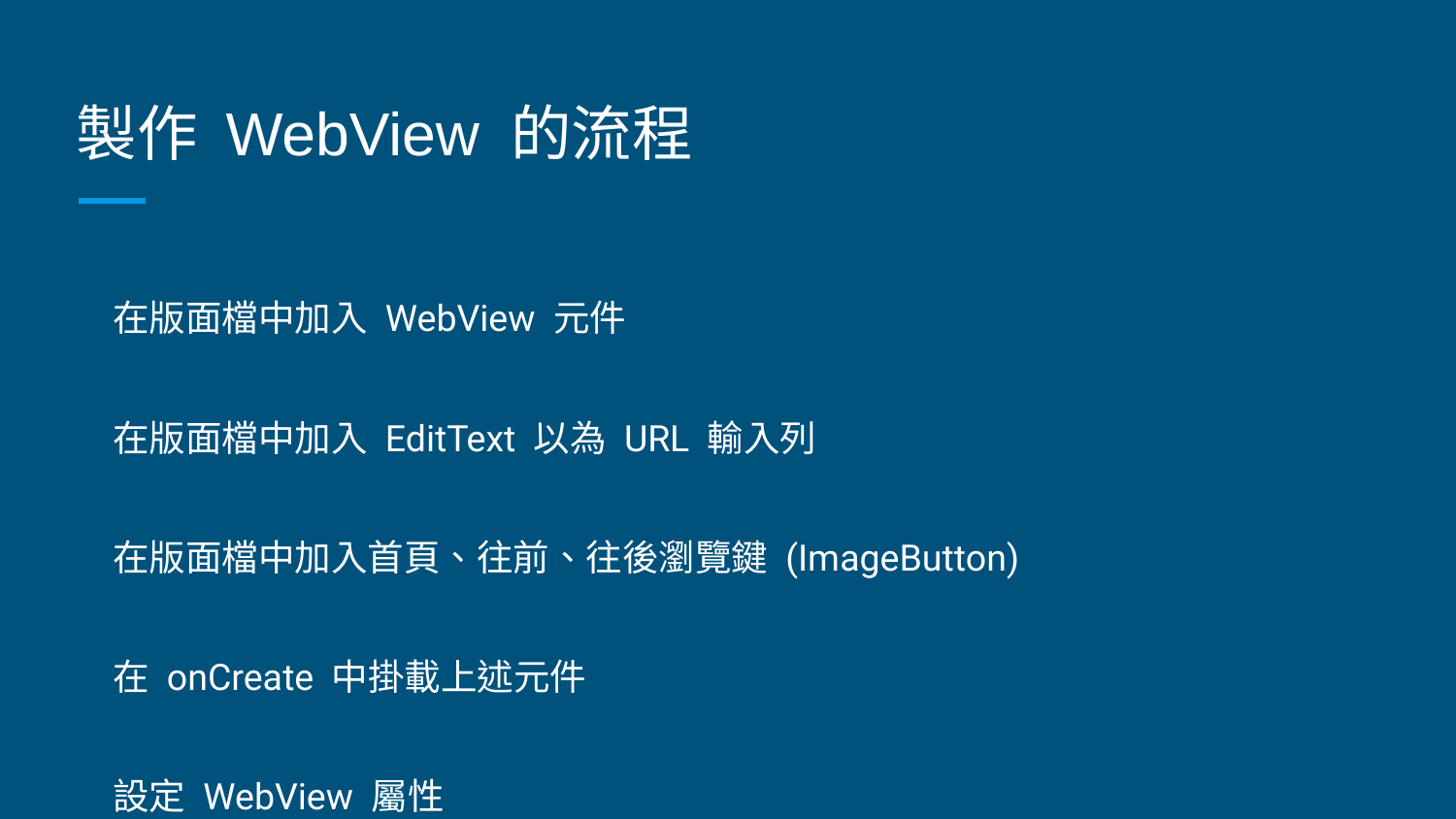

# 製作 WebView 的流程
在版面檔中加入 WebView 元件
在版面檔中加入 EditText 以為 URL 輸入列
在版面檔中加入首頁、往前、往後瀏覽鍵 (ImageButton)
在 onCreate 中掛載上述元件
設定 WebView 屬性
處理事件